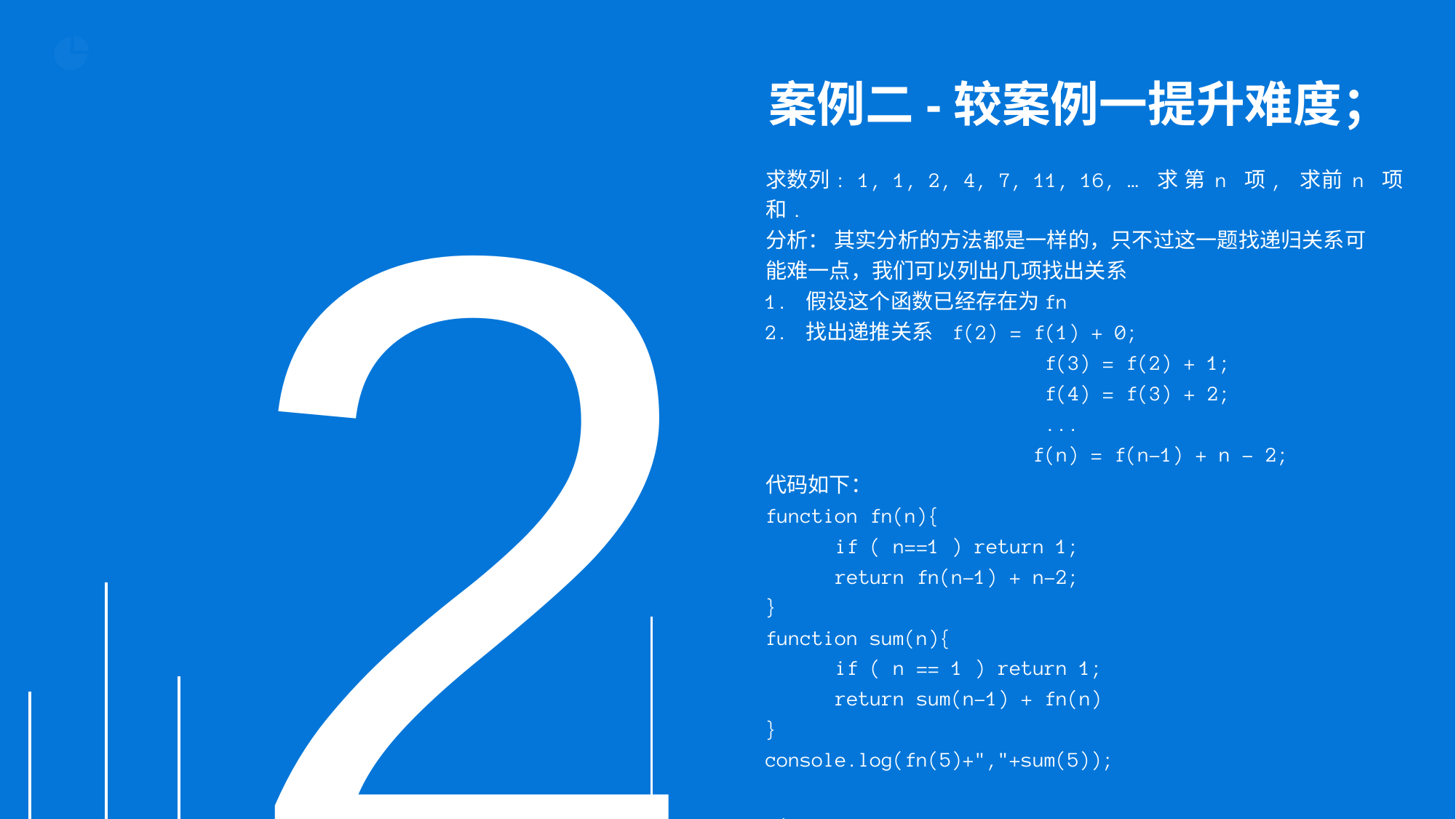

2

案例二-较案例一提升难度；
求数列: 1, 1, 2, 4, 7, 11, 16, … 求 第 n 项, 求前 n 项和.
分析： 其实分析的方法都是一样的，只不过这一题找递归关系可
能难一点，我们可以列出几项找出关系
1. 假设这个函数已经存在为fn
2. 找出递推关系   f(2) = f(1) + 0;
                        f(3) = f(2) + 1;
                        f(4) = f(3) + 2;
                        ...
                       f(n) = f(n-1) + n - 2;
代码如下：
function fn(n){
      if ( n==1 ) return 1;
      return fn(n-1) + n-2;
}
function sum(n){
      if ( n == 1 ) return 1;
      return sum(n-1) + fn(n)
}
console.log(fn(5)+","+sum(5));